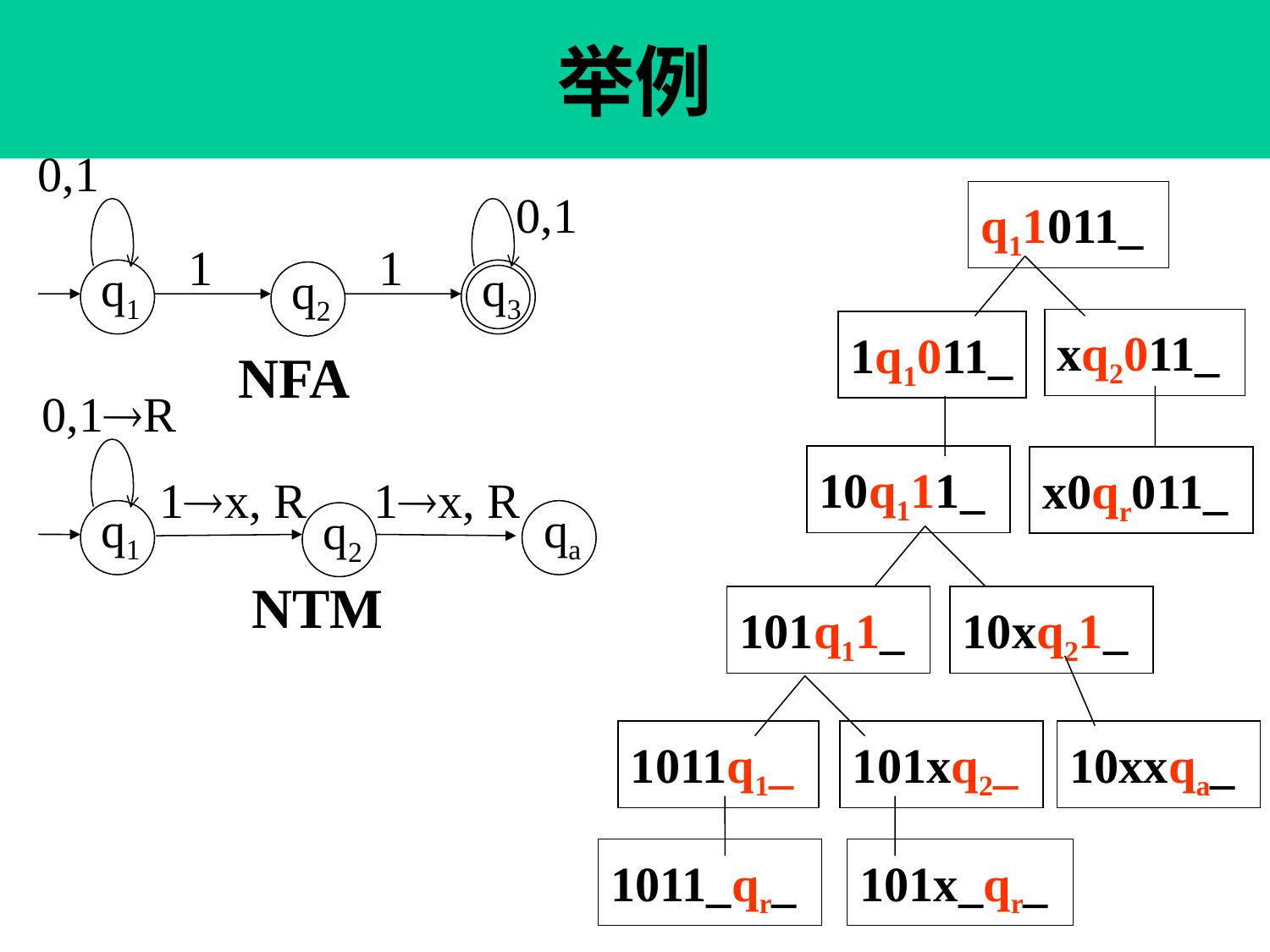

# 举例
0,1
0,1

1
1
q1
q3
q2

NFA
q11011_

xq2011_
1q1011_

10q111_
x0qr011_

101q11_
10xq21_

1011q1_
101xq2_
10xxqa_

1011_qr_
101x_qr_
0,1→R

1→x, R
1→x, R
q1
qa
q2

NTM